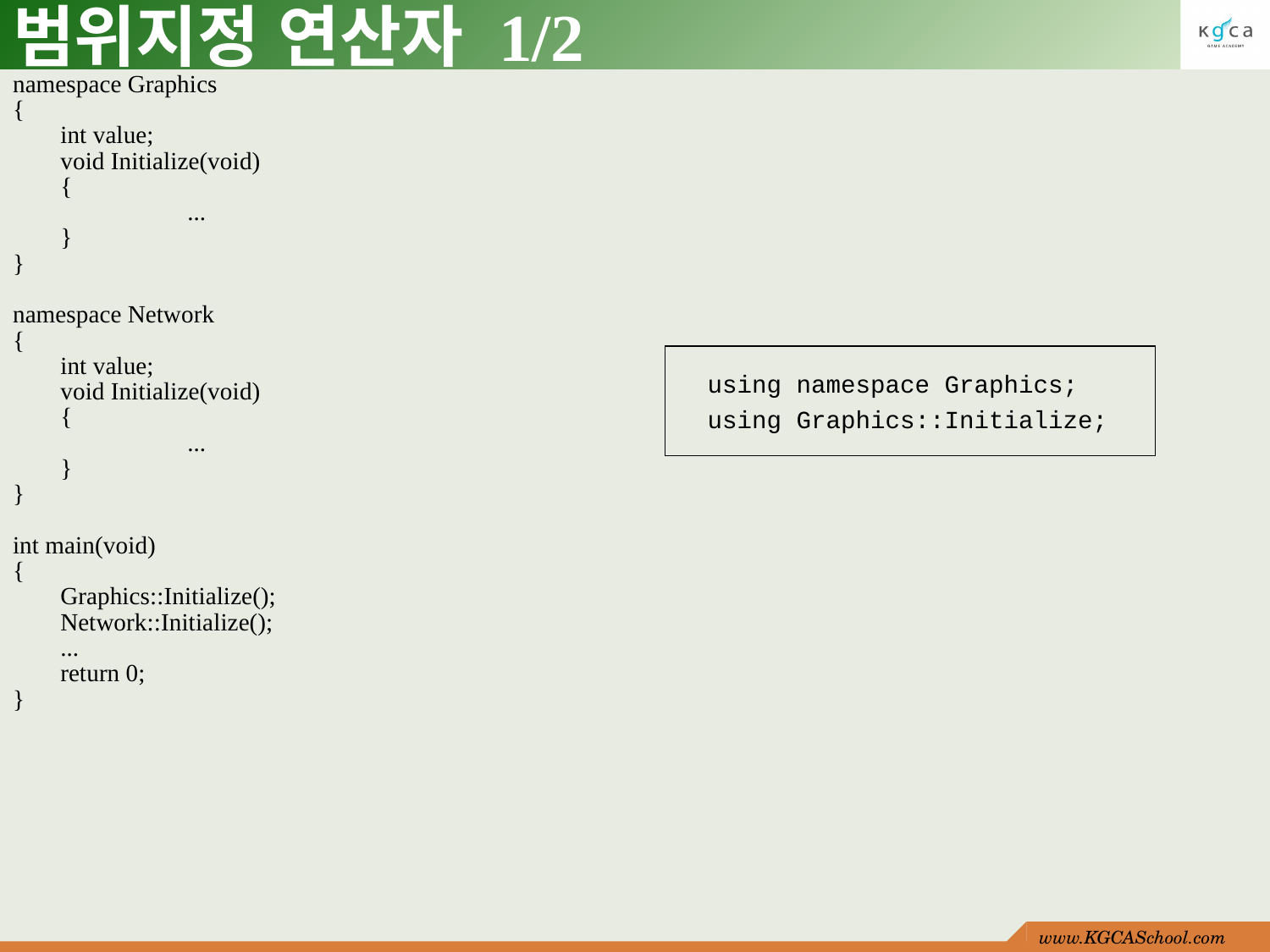

# 범위지정 연산자 1/2
namespace Graphics
{
	int value;
	void Initialize(void)
	{
		...
	}
}

namespace Network
{
	int value;
	void Initialize(void)
	{
		...
	}
}

int main(void)
{
	Graphics::Initialize();
	Network::Initialize();
	...
	return 0;
}

using namespace Graphics;
using Graphics::Initialize;